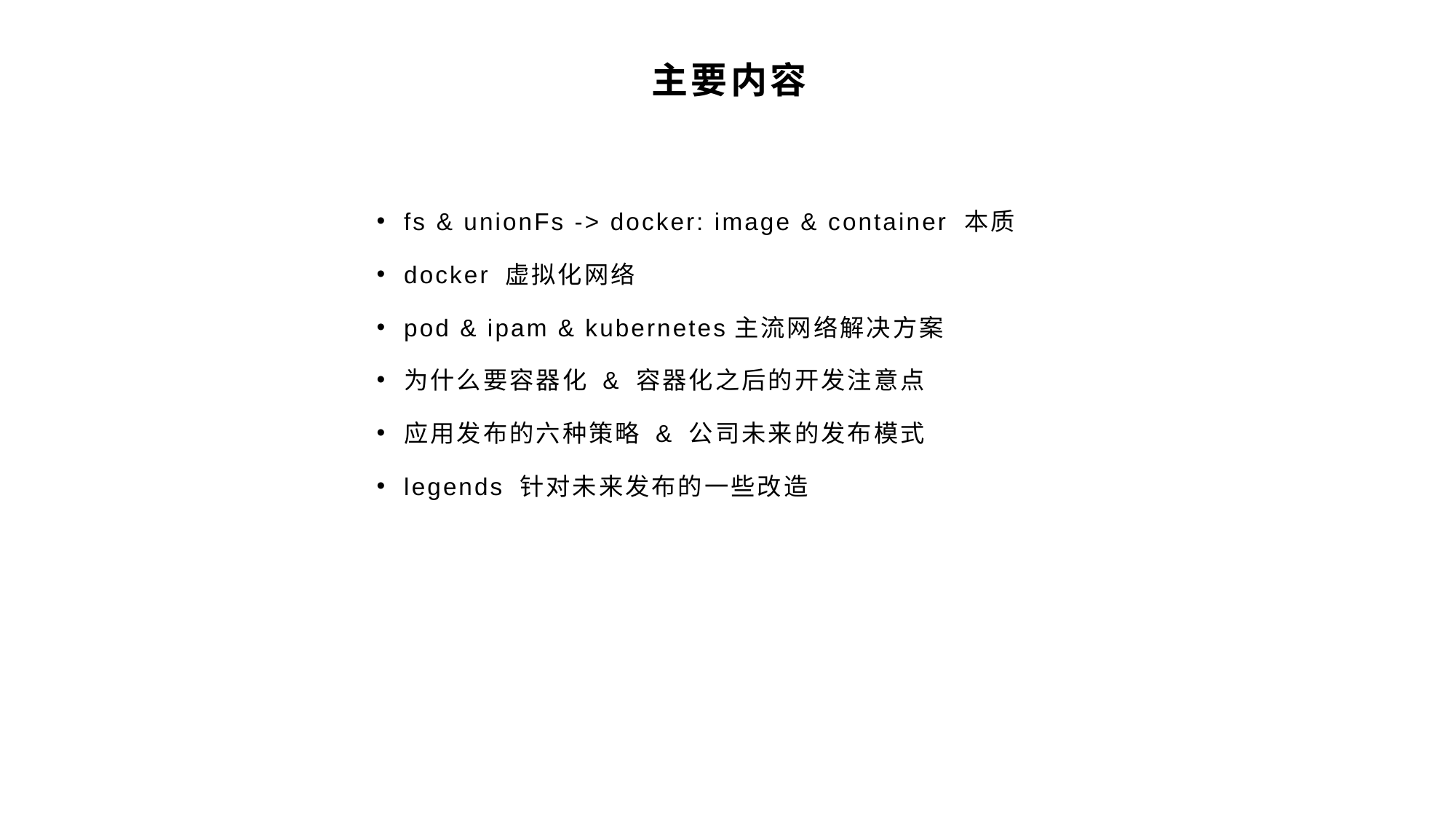

# 主要内容
fs & unionFs -> docker: image & container 本质
docker 虚拟化网络
pod & ipam & kubernetes主流网络解决方案
为什么要容器化 & 容器化之后的开发注意点
应用发布的六种策略 & 公司未来的发布模式
legends 针对未来发布的一些改造